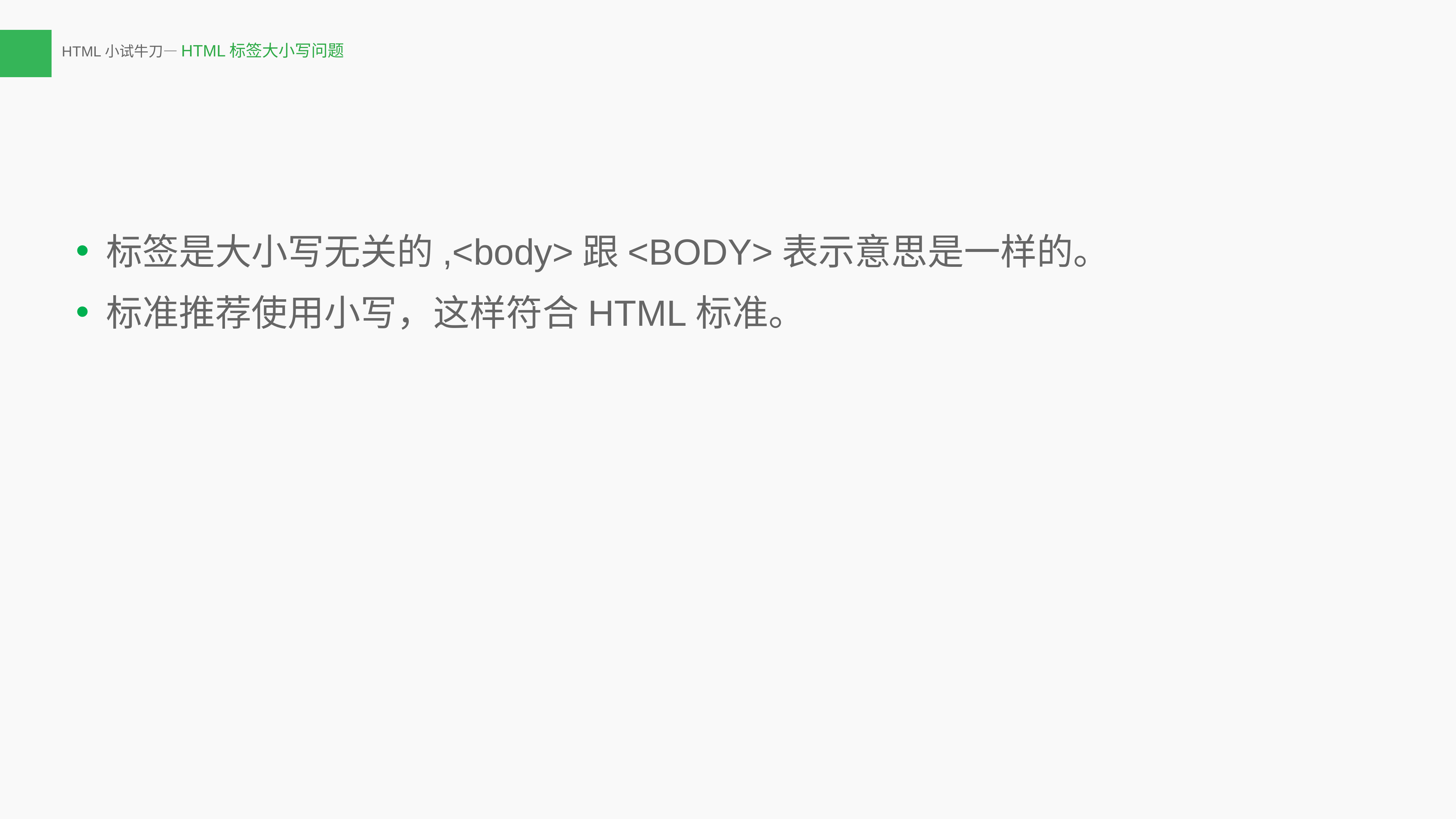

# HTML小试牛刀—HTML标签大小写问题
标签是大小写无关的,<body>跟<BODY>表示意思是一样的。
标准推荐使用小写，这样符合HTML标准。